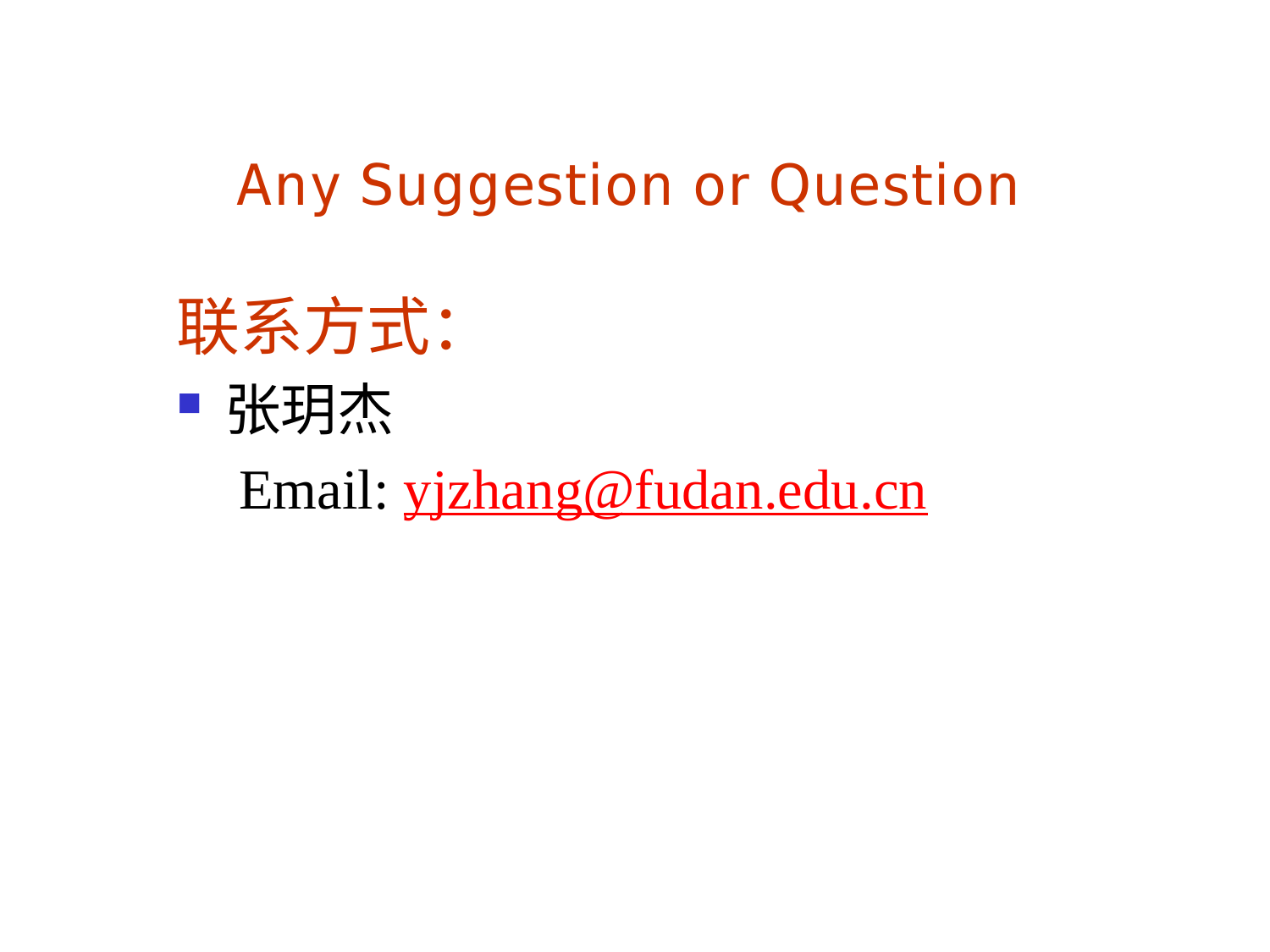

Any Suggestion or Question
联系方式：
张玥杰
	 Email: yjzhang@fudan.edu.cn
208